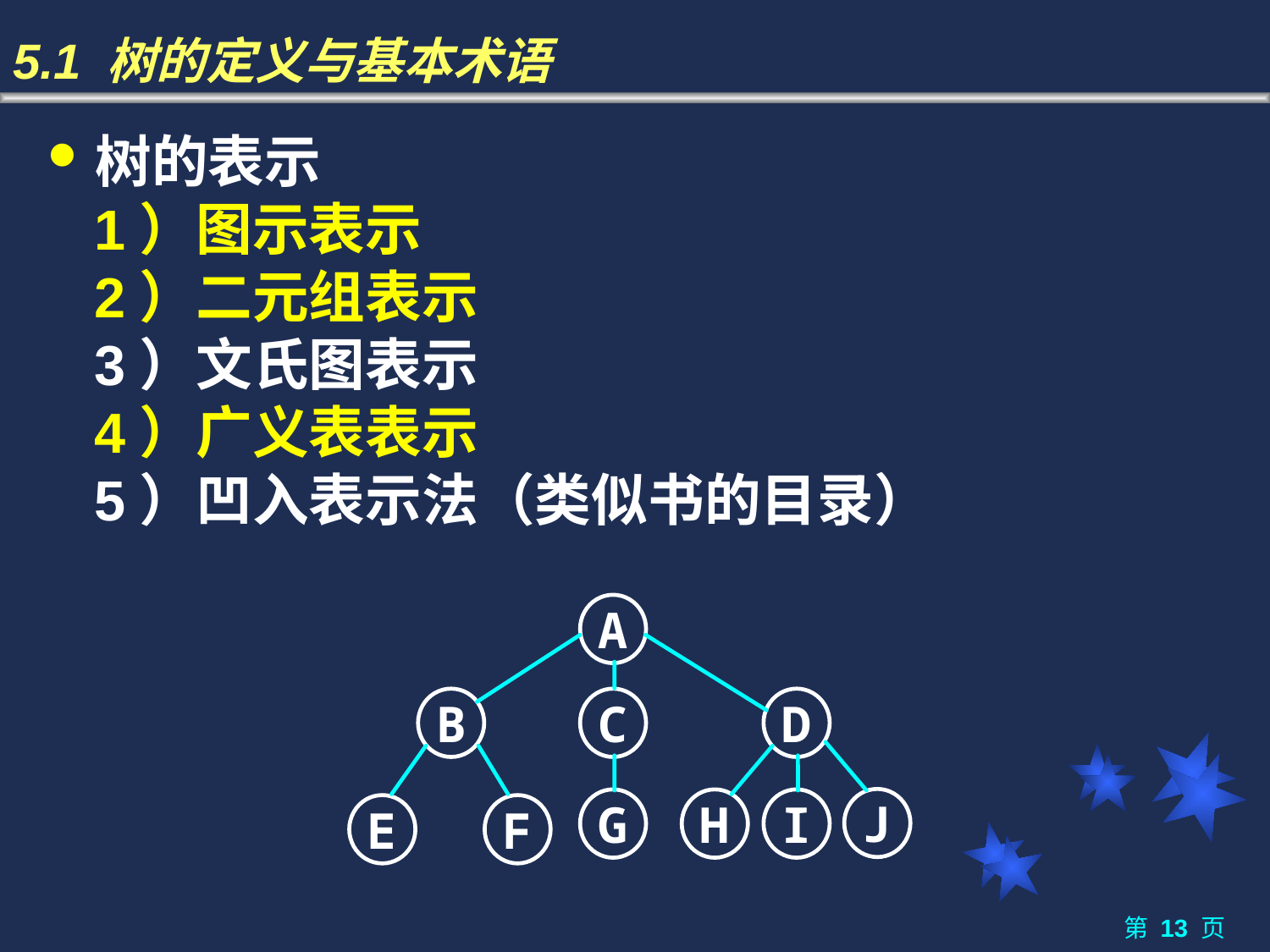

# 5.1 树的定义与基本术语
树的表示
   1）图示表示
   2）二元组表示
   3）文氏图表示
   4）广义表表示
   5）凹入表示法（类似书的目录）
A

B
C
D

J
G
H
I
E
F
第 13 页